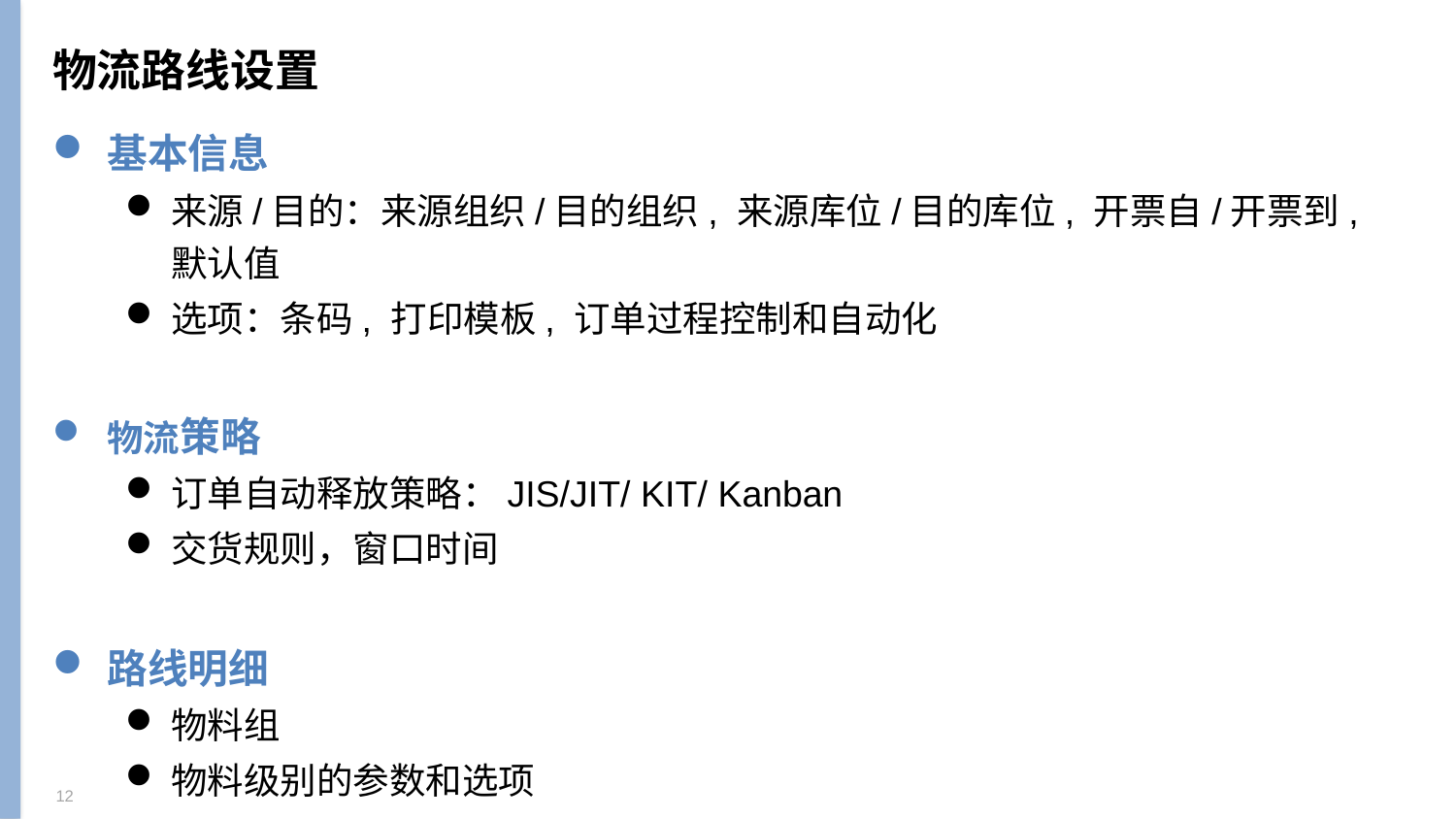

# 物流路线设置
基本信息
来源/目的：来源组织/目的组织, 来源库位/目的库位, 开票自/开票到, 默认值
选项：条码, 打印模板, 订单过程控制和自动化

物流策略
订单自动释放策略：JIS/JIT/ KIT/ Kanban
交货规则，窗口时间

路线明细
物料组
物料级别的参数和选项

12